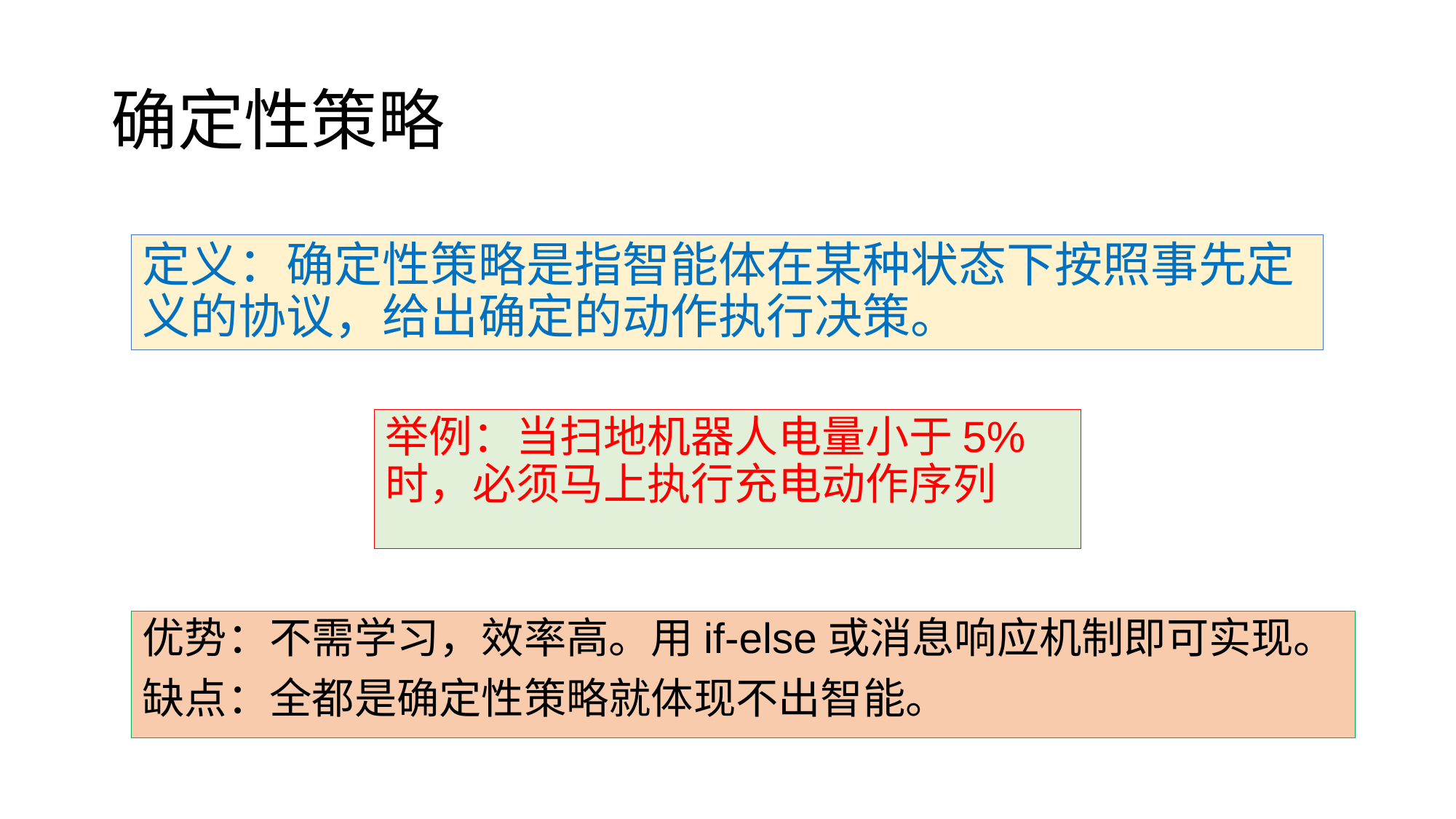

# 确定性策略
定义：确定性策略是指智能体在某种状态下按照事先定义的协议，给出确定的动作执行决策。
举例：当扫地机器人电量小于5%时，必须马上执行充电动作序列
优势：不需学习，效率高。用if-else或消息响应机制即可实现。
缺点：全都是确定性策略就体现不出智能。